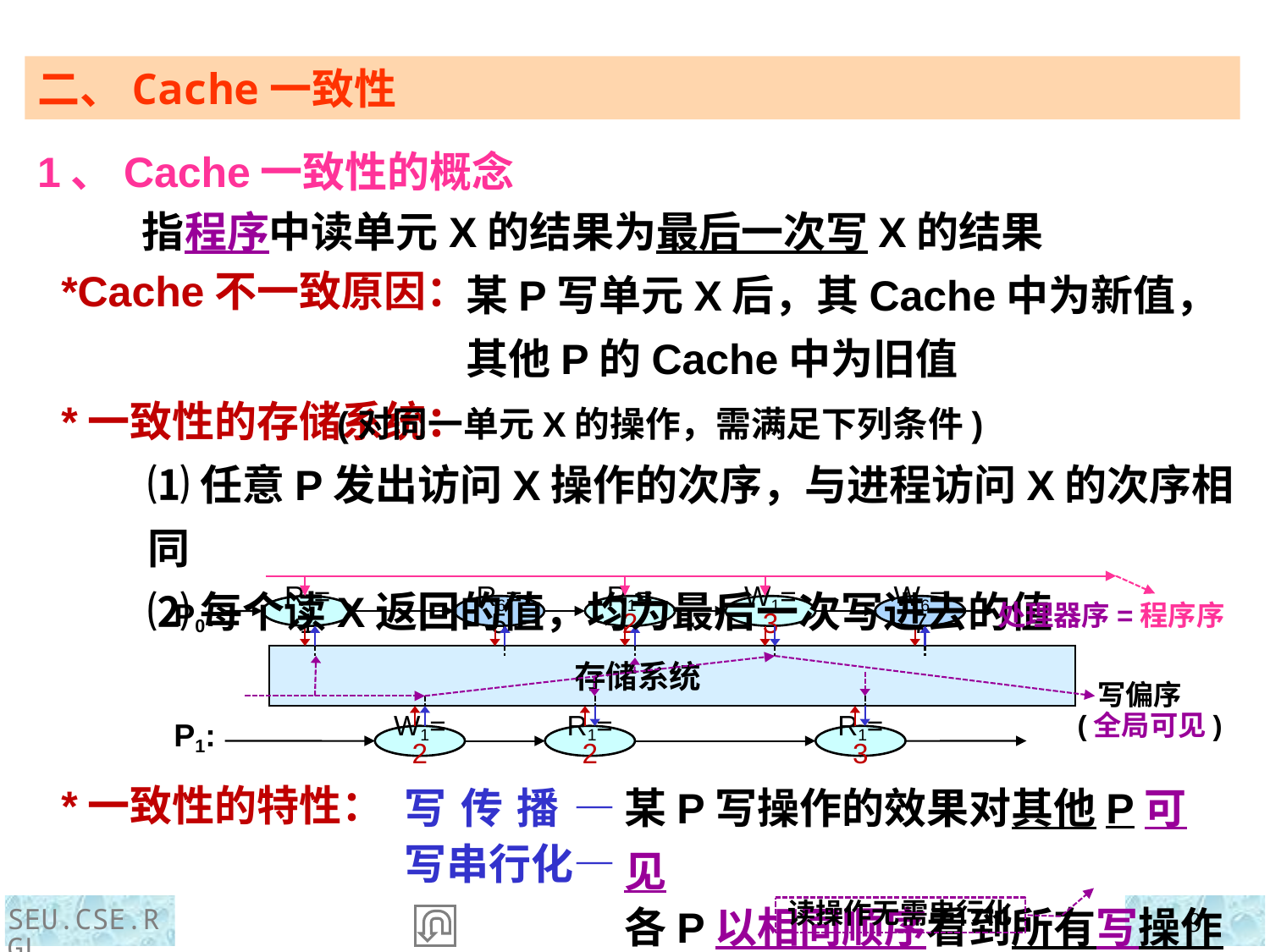

二、Cache一致性
1、Cache一致性的概念

  *Cache不一致原因：

  *一致性的存储系统：

  *一致性的特性：
指程序中读单元X的结果为最后一次写X的结果
某P写单元X后，其Cache中为新值，其他P的Cache中为旧值
                (对同一单元X的操作，需满足下列条件)
⑴任意P发出访问X操作的次序，与进程访问X的次序相同
⑵每个读X返回的值，均为最后一次写进去的值
处理器序=程序序
R1=1
R6=5
R1=2
W1=3
W6=7
P0:
                                         存储系统
P1:
R1=3
W1=2
R1=2
写偏序
(全局可见)
写传播—
写串行化—
某P写操作的效果对其他P可见
各P以相同顺序看到所有写操作
SEU.CSE.RGL
9
读操作无需串行化